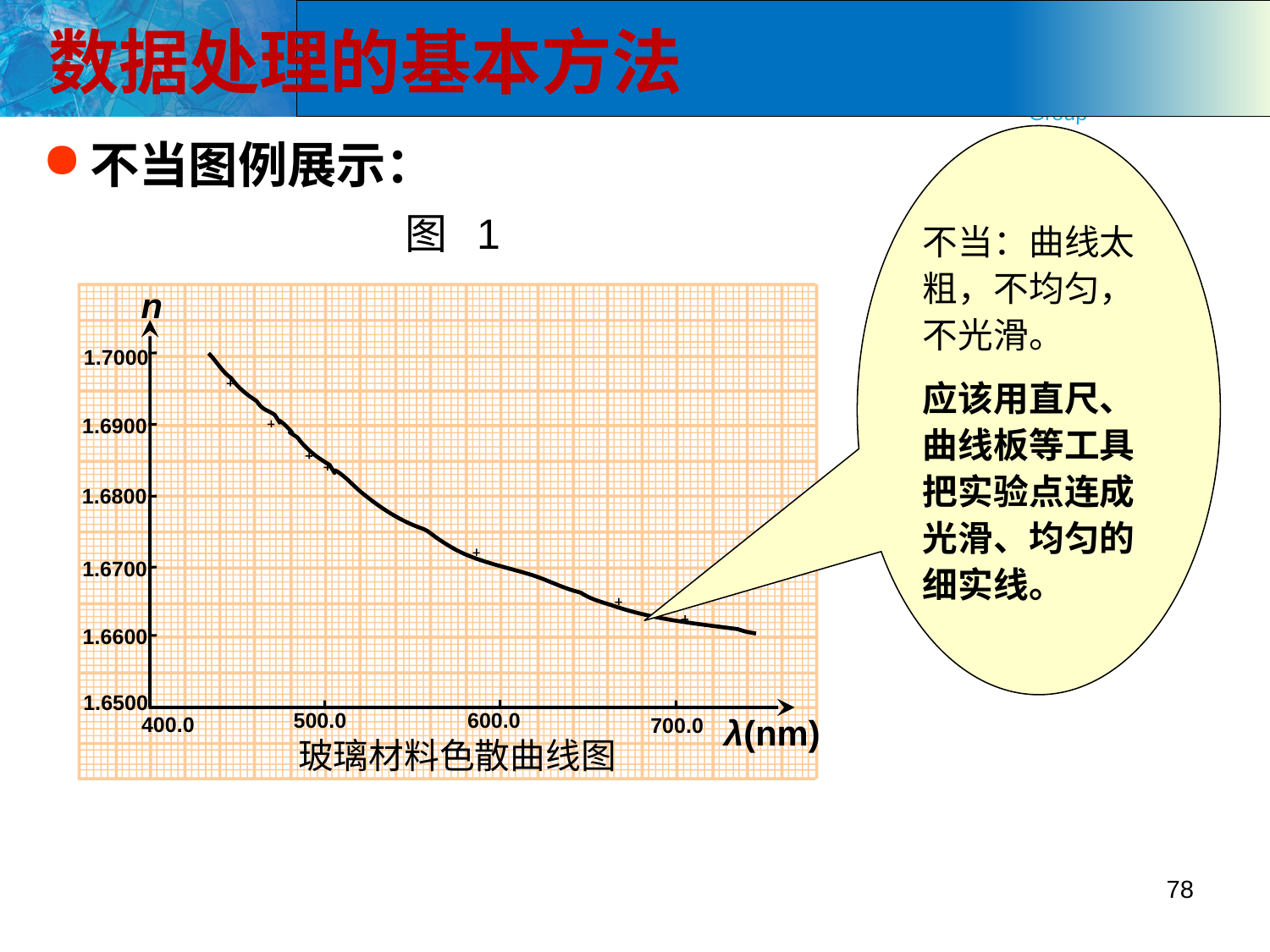

数据处理的基本方法
不当：曲线太粗，不均匀，不光滑。
应该用直尺、曲线板等工具把实验点连成光滑、均匀的细实线。
不当图例展示：
图  1
n

1.7000

1.6900

1.6800

1.6700

1.6600

1.6500
700.0

λ(nm)
500.0
600.0

400.0
玻璃材料色散曲线图
78